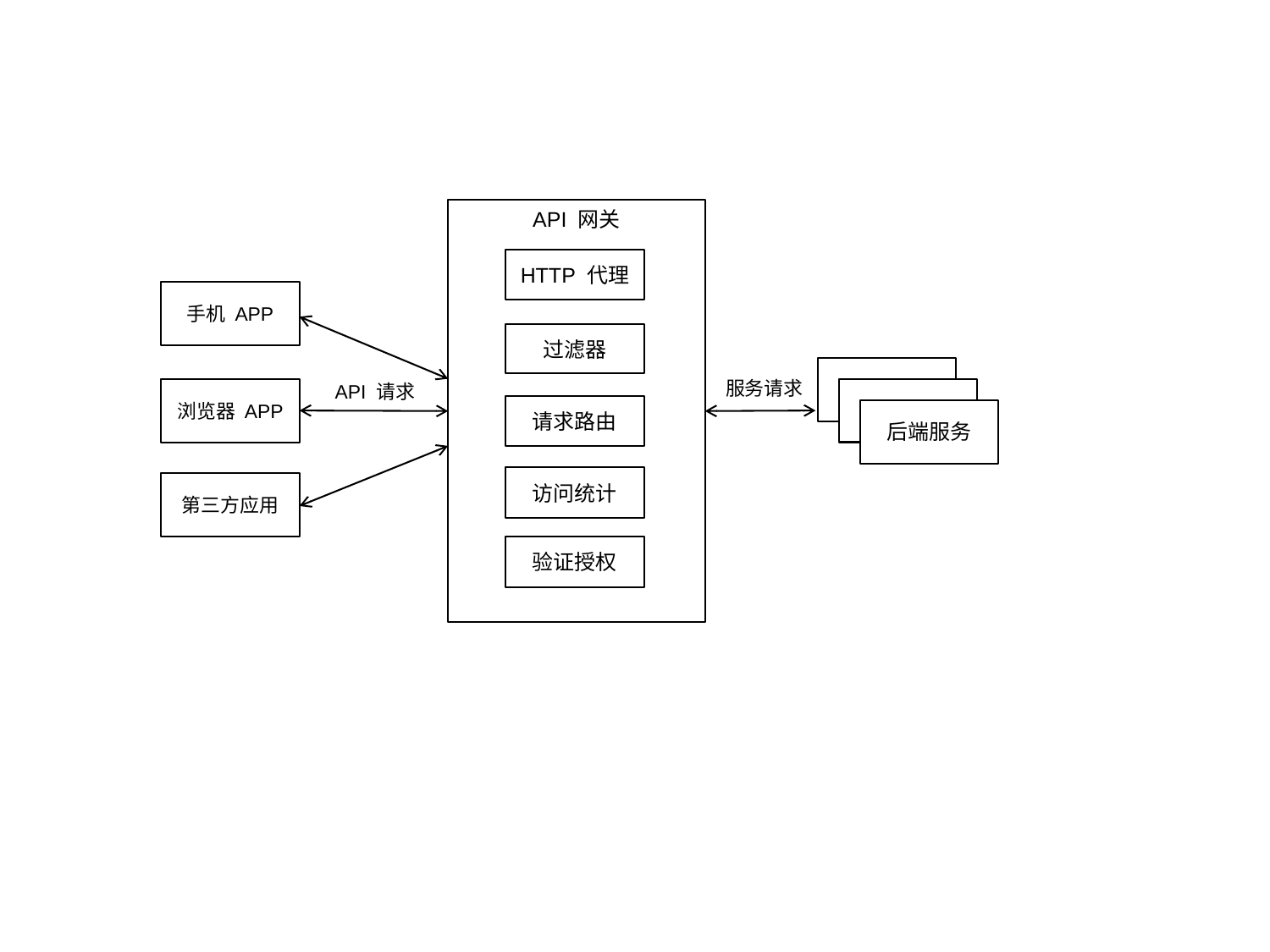

API 网关
HTTP 代理
过滤器
请求路由
访问统计
验证授权
手机 APP
后端服务
后端服务
后端服务
服务请求
API 请求
浏览器 APP
第三方应用